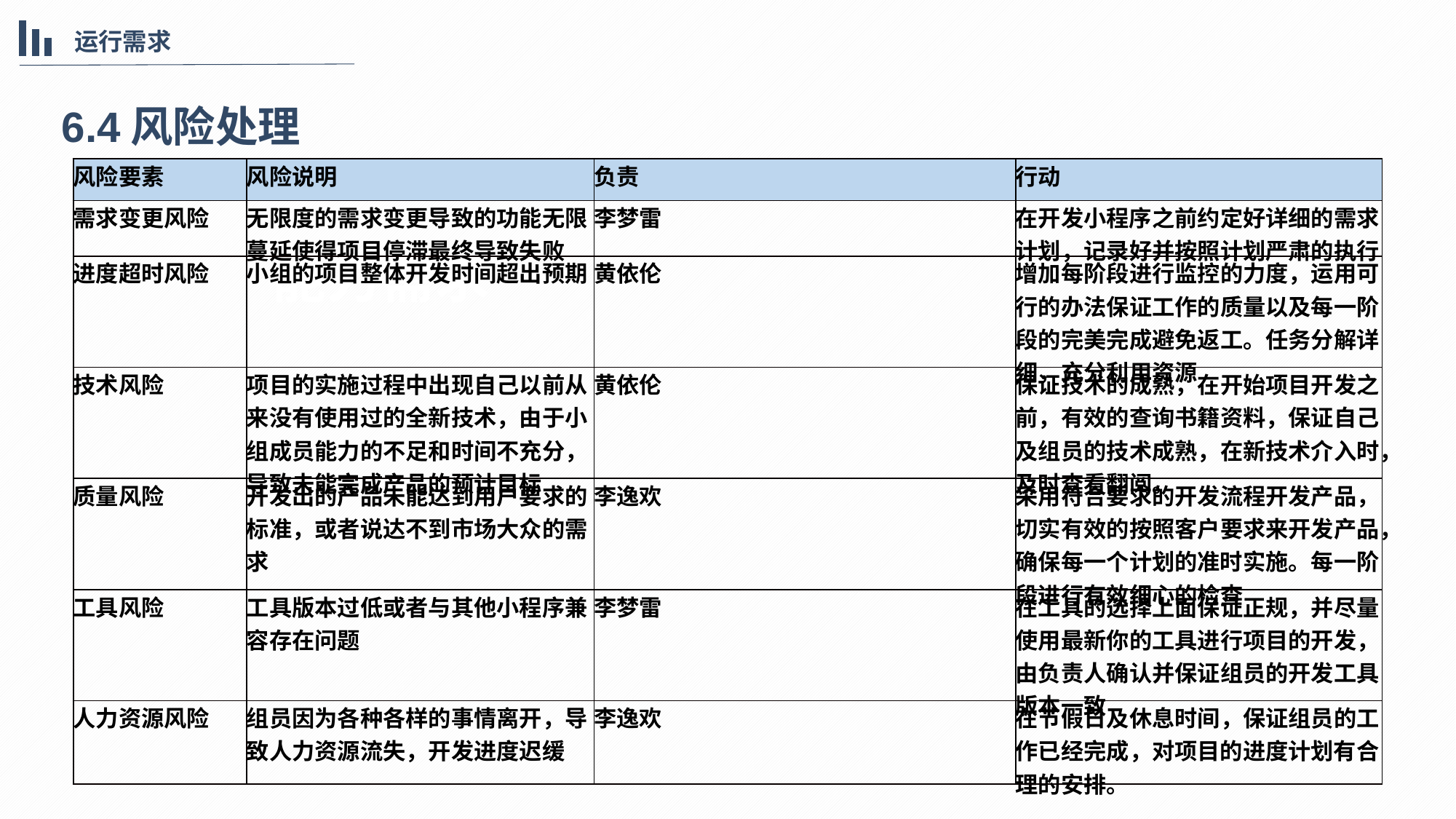

运行需求

6.4风险处理

| 风险要素 | 风险说明 | 负责 | 行动 |
| --- | --- | --- | --- |
| 需求变更风险 | 无限度的需求变更导致的功能无限蔓延使得项目停滞最终导致失败 | 李梦雷 | 在开发小程序之前约定好详细的需求计划，记录好并按照计划严肃的执行 |
| 进度超时风险 | 小组的项目整体开发时间超出预期 | 黄依伦 | 增加每阶段进行监控的力度，运用可行的办法保证工作的质量以及每一阶段的完美完成避免返工。任务分解详细，充分利用资源 |
| 技术风险 | 项目的实施过程中出现自己以前从来没有使用过的全新技术，由于小组成员能力的不足和时间不充分，导致未能完成产品的预计目标 | 黄依伦 | 保证技术的成熟，在开始项目开发之前，有效的查询书籍资料，保证自己及组员的技术成熟，在新技术介入时，及时查看翻阅。 |
| 质量风险 | 开发出的产品未能达到用户要求的标准，或者说达不到市场大众的需求 | 李逸欢 | 采用符合要求的开发流程开发产品，切实有效的按照客户要求来开发产品，确保每一个计划的准时实施。每一阶段进行有效细心的检查 |
| 工具风险 | 工具版本过低或者与其他小程序兼容存在问题 | 李梦雷 | 在工具的选择上面保证正规，并尽量使用最新你的工具进行项目的开发，由负责人确认并保证组员的开发工具版本一致 |
| 人力资源风险 | 组员因为各种各样的事情离开，导致人力资源流失，开发进度迟缓 | 李逸欢 | 在节假日及休息时间，保证组员的工作已经完成，对项目的进度计划有合理的安排。 |
能力需求